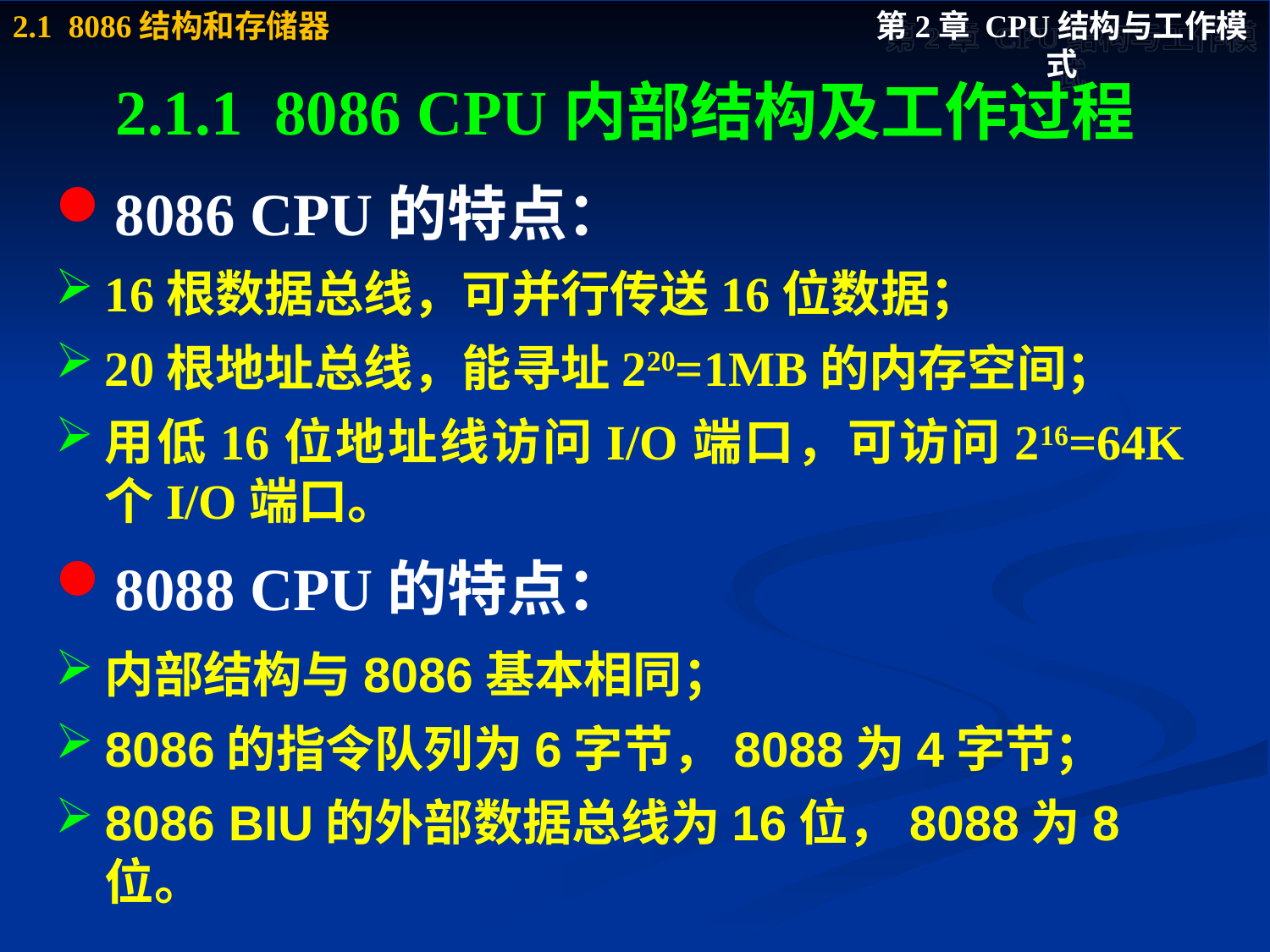

# 2.1.1  8086 CPU内部结构及工作过程
8086 CPU的特点：
16根数据总线，可并行传送16位数据；
20根地址总线，能寻址220=1MB的内存空间；
用低16位地址线访问I/O端口，可访问216=64K个I/O端口。
8088 CPU的特点：
内部结构与8086基本相同；
8086的指令队列为6字节，8088为4字节；
8086 BIU的外部数据总线为16位，8088为8位。